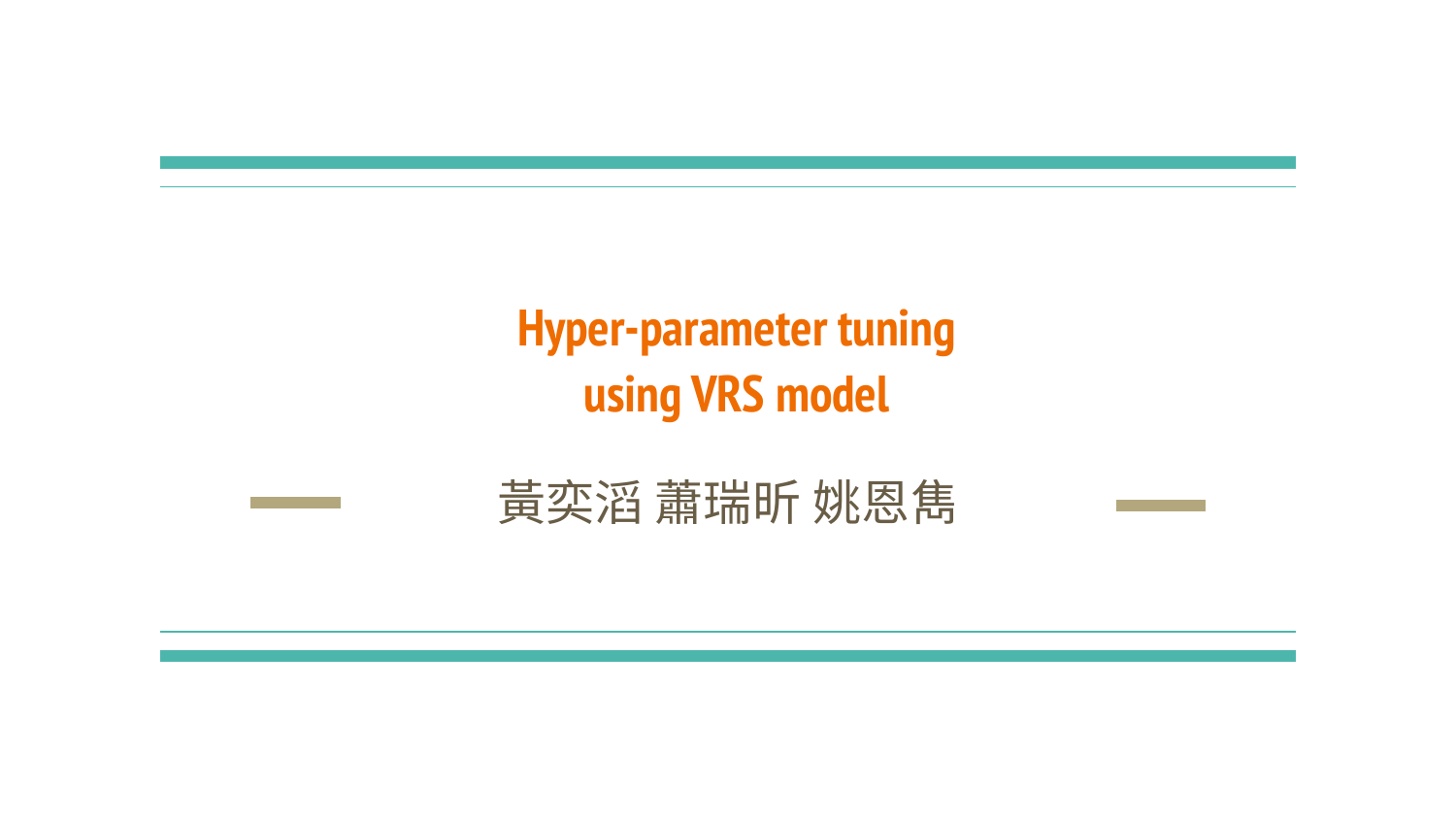

# Hyper-parameter tuning
using VRS model
黃奕滔 蕭瑞昕 姚恩雋